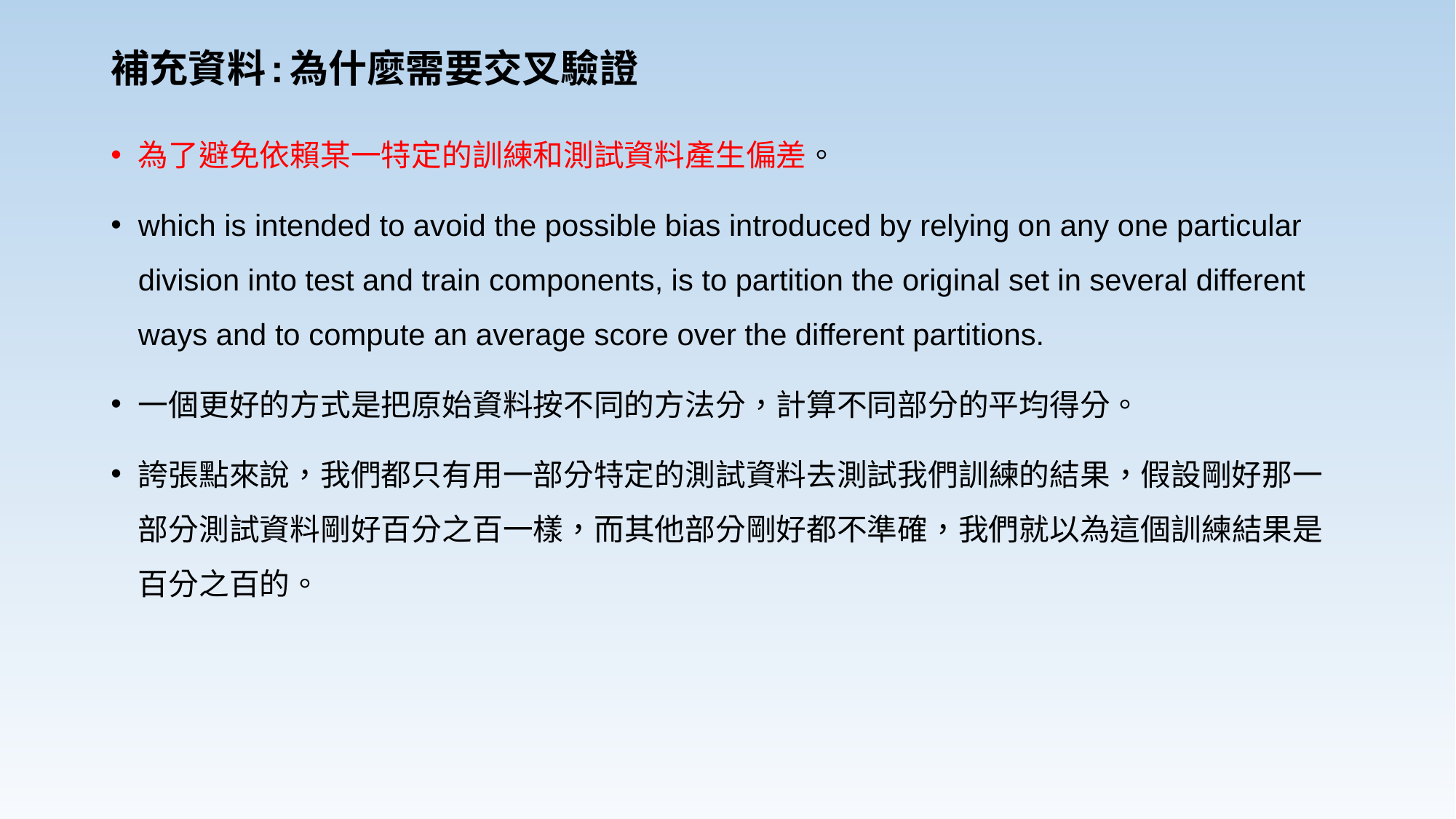

# 補充資料:為什麼需要交叉驗證
為了避免依賴某一特定的訓練和測試資料產生偏差。
which is intended to avoid the possible bias introduced by relying on any one particular division into test and train components, is to partition the original set in several different ways and to compute an average score over the different partitions.
一個更好的方式是把原始資料按不同的方法分，計算不同部分的平均得分。
誇張點來說，我們都只有用一部分特定的測試資料去測試我們訓練的結果，假設剛好那一部分測試資料剛好百分之百一樣，而其他部分剛好都不準確，我們就以為這個訓練結果是百分之百的。